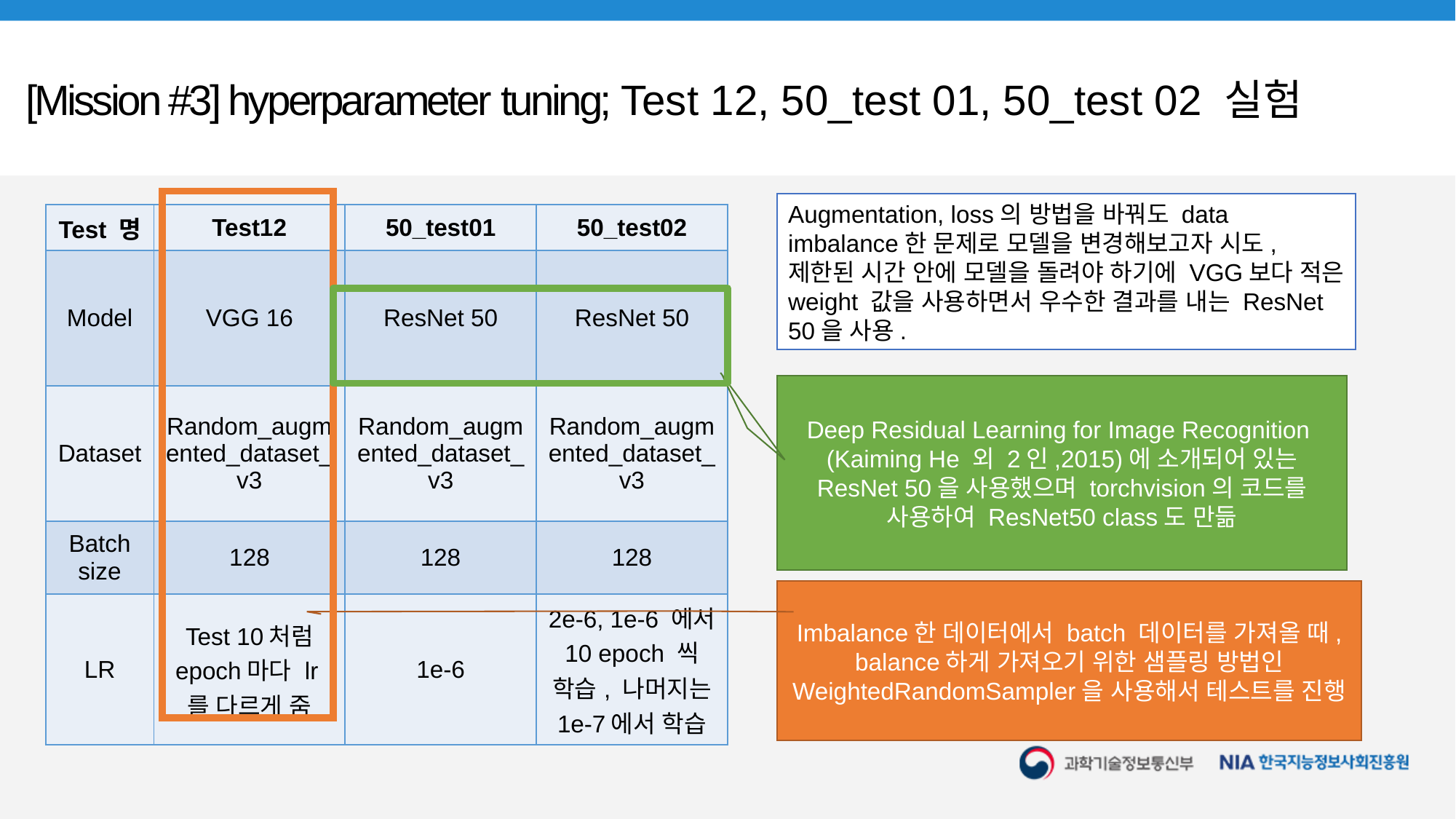

# [Mission #3] hyperparameter tuning; Test 12, 50_test 01, 50_test 02 실험

Augmentation, loss의 방법을 바꿔도 data imbalance한 문제로 모델을 변경해보고자 시도, 제한된 시간 안에 모델을 돌려야 하기에 VGG보다 적은 weight 값을 사용하면서 우수한 결과를 내는 ResNet 50을 사용.
| Test 명 | Test12 | 50\_test01 | 50\_test02 |
| --- | --- | --- | --- |
| Model | VGG 16 | ResNet 50 | ResNet 50 |
| Dataset | Random\_augmented\_dataset\_v3 | Random\_augmented\_dataset\_v3 | Random\_augmented\_dataset\_v3 |
| Batch size | 128 | 128 | 128 |
| LR | Test 10처럼 epoch마다 lr를 다르게 줌 | 1e-6 | 2e-6, 1e-6 에서 10 epoch 씩 학습, 나머지는 1e-7에서 학습 |

Deep Residual Learning for Image Recognition  (Kaiming He 외 2인,2015)에 소개되어 있는 ResNet 50을 사용했으며 torchvision의 코드를 사용하여 ResNet50 class도 만듦
Imbalance한 데이터에서 batch 데이터를 가져올 때, balance하게 가져오기 위한 샘플링 방법인 WeightedRandomSampler을 사용해서 테스트를 진행